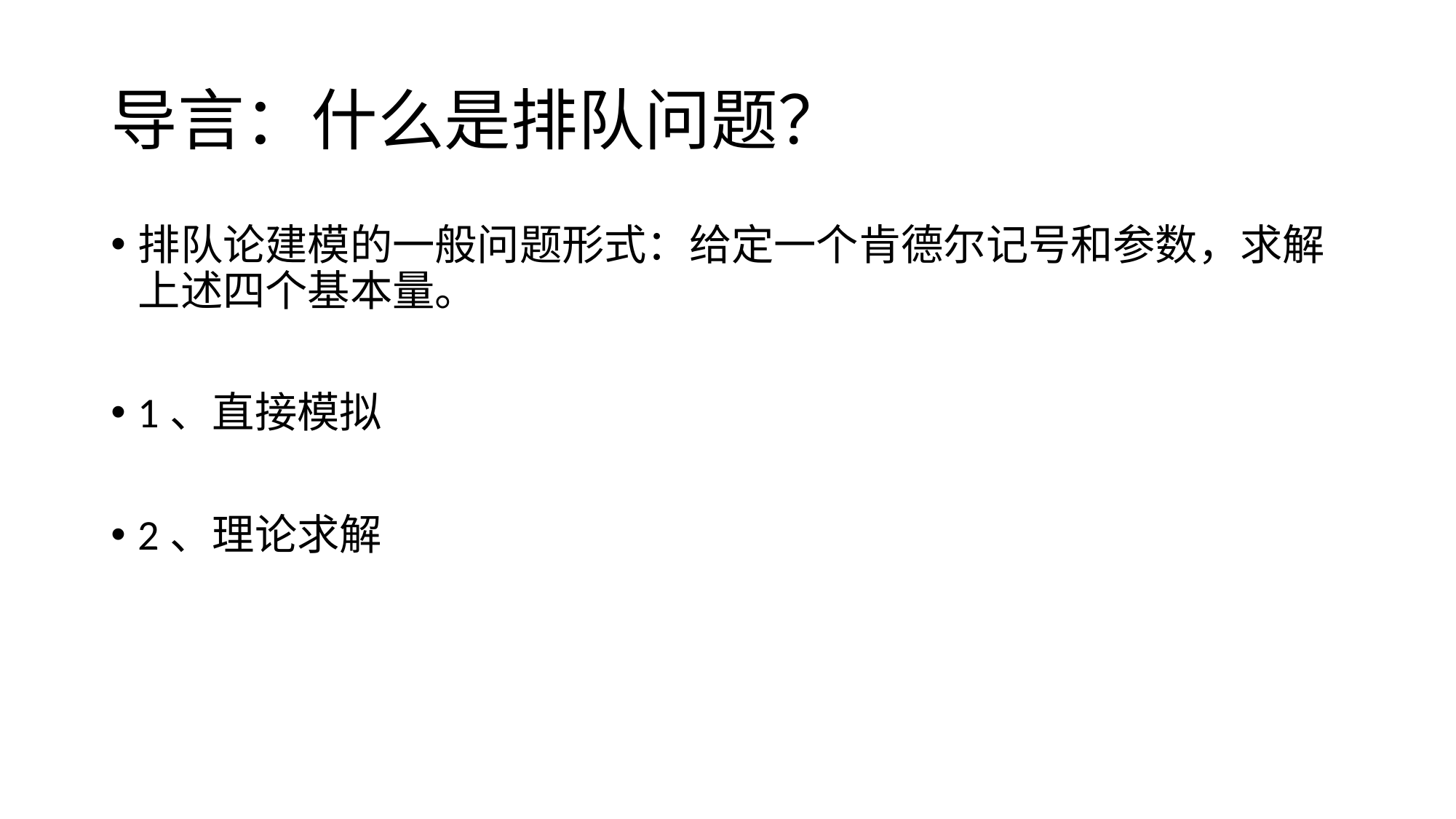

# 导言：什么是排队问题？
排队论建模的一般问题形式：给定一个肯德尔记号和参数，求解上述四个基本量。

1、直接模拟

2、理论求解